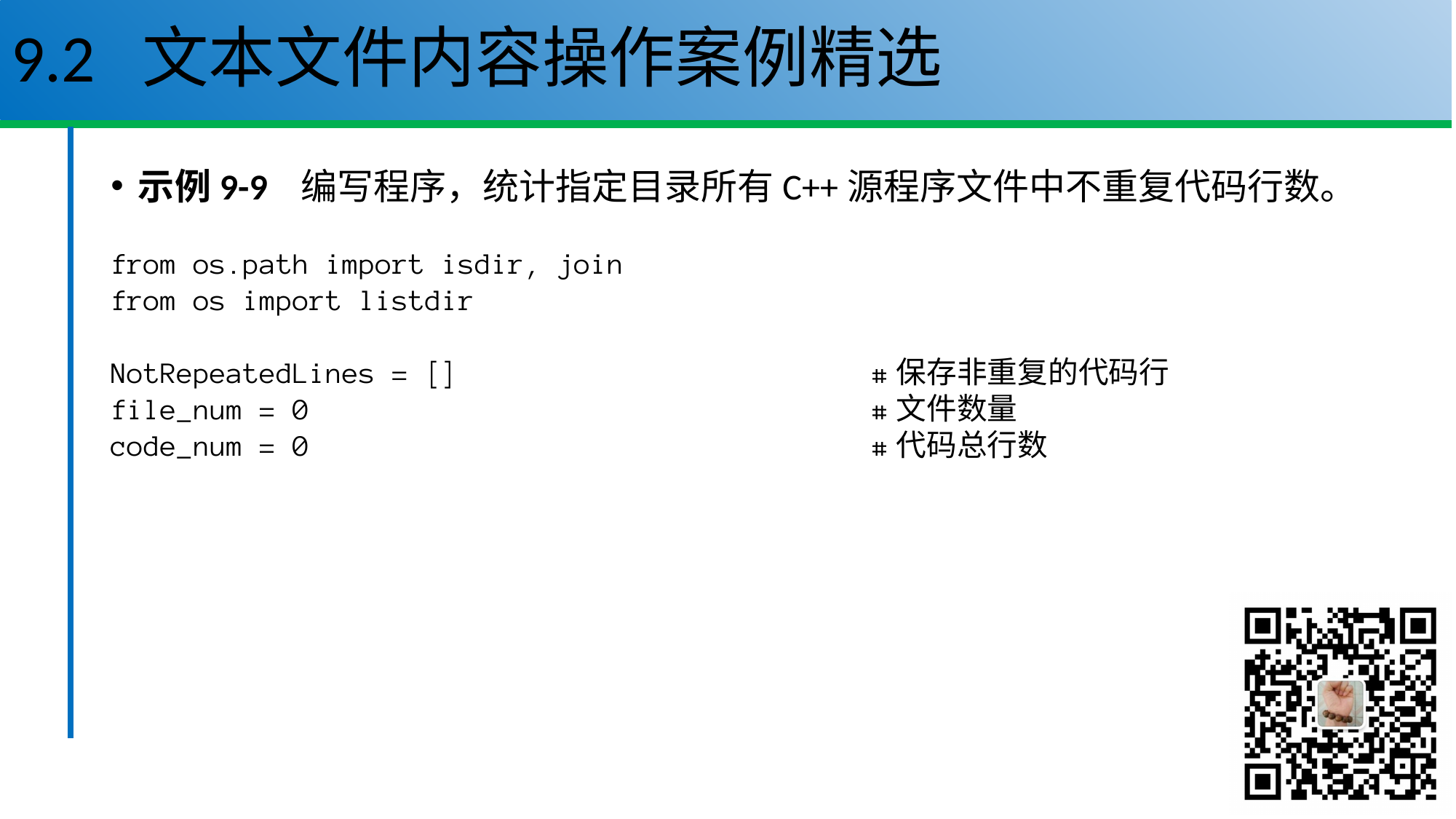

# 9.2  文本文件内容操作案例精选
示例9-9   编写程序，统计指定目录所有C++源程序文件中不重复代码行数。

from os.path import isdir, join
from os import listdir

NotRepeatedLines = []                         #保存非重复的代码行
file_num = 0                                  #文件数量
code_num = 0                                  #代码总行数

18